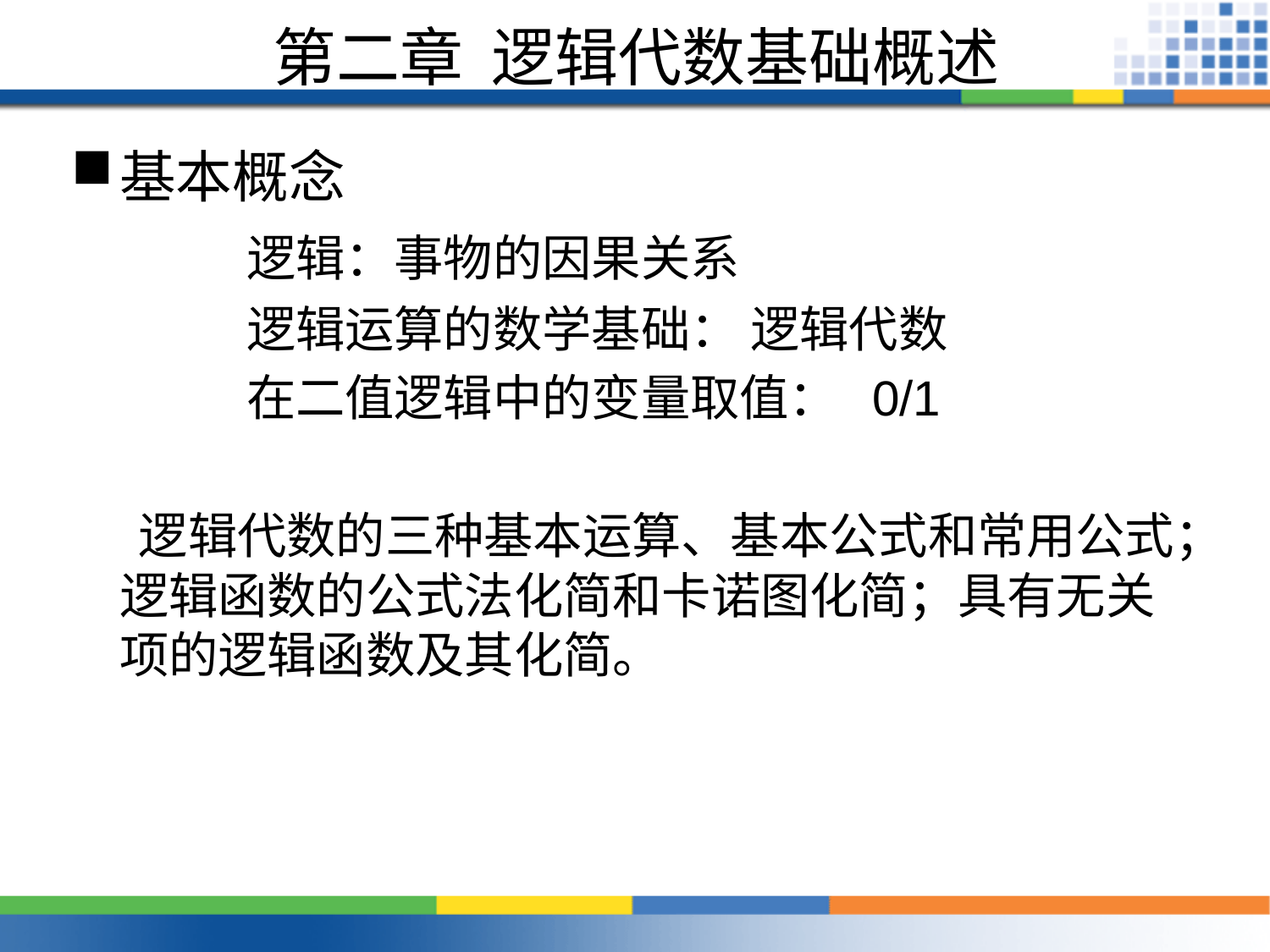

# 第二章  逻辑代数基础概述
基本概念
		逻辑：事物的因果关系
		逻辑运算的数学基础： 逻辑代数
		在二值逻辑中的变量取值：  0/1

     逻辑代数的三种基本运算、基本公式和常用公式；逻辑函数的公式法化简和卡诺图化简；具有无关项的逻辑函数及其化简。